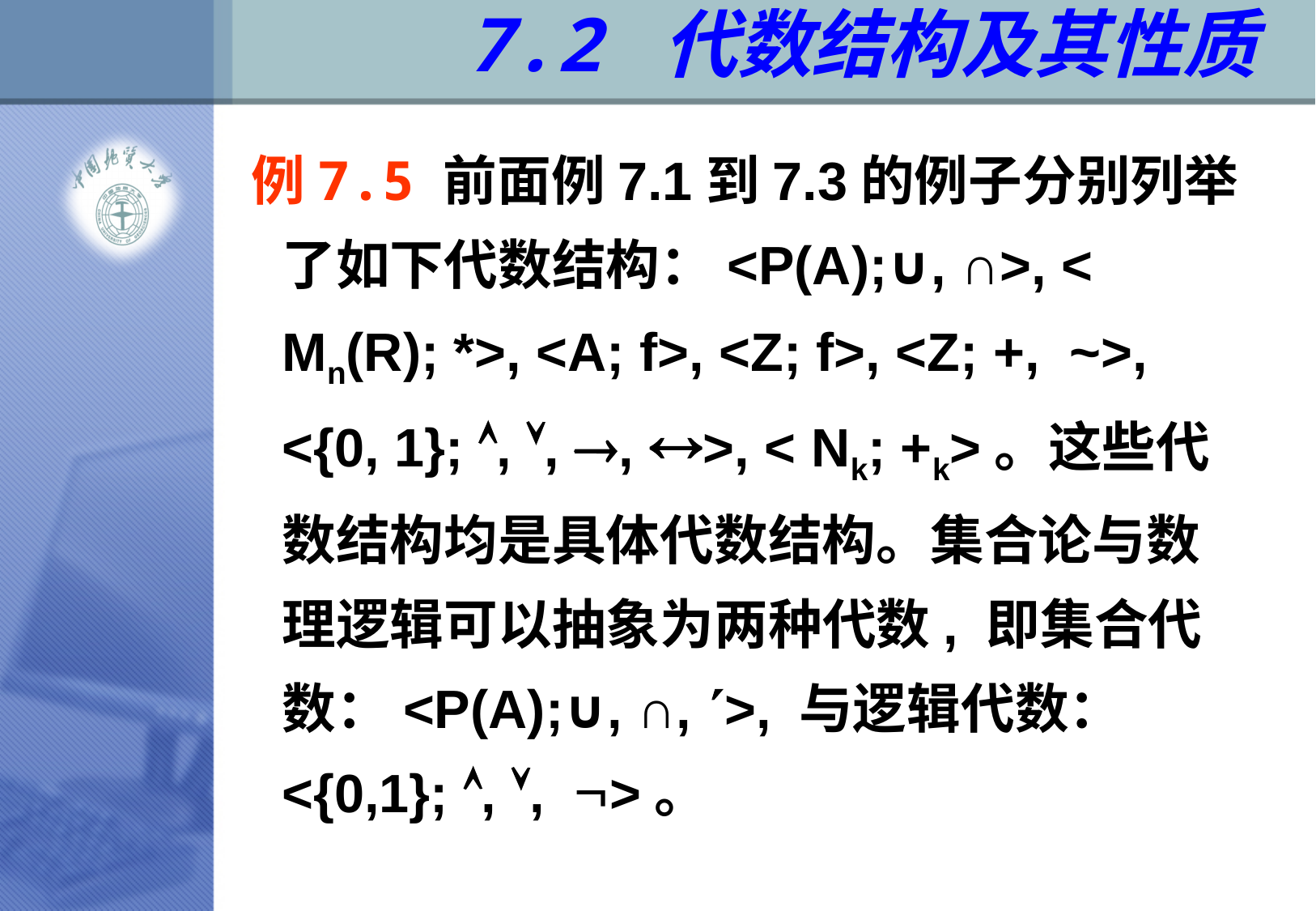

# 7.2 代数结构及其性质
   例7.5 前面例7.1到7.3的例子分别列举了如下代数结构：<P(A);∪, ∩>, < Mn(R); *>, <A; f>, <Z; f>, <Z; +,  ~>, <{0, 1}; ∧, ∨, →, ↔>, < Nk; +k>。这些代数结构均是具体代数结构。集合论与数理逻辑可以抽象为两种代数, 即集合代数：<P(A);∪, ∩, ′>, 与逻辑代数：<{0,1}; ∧, ∨,  ¬>。